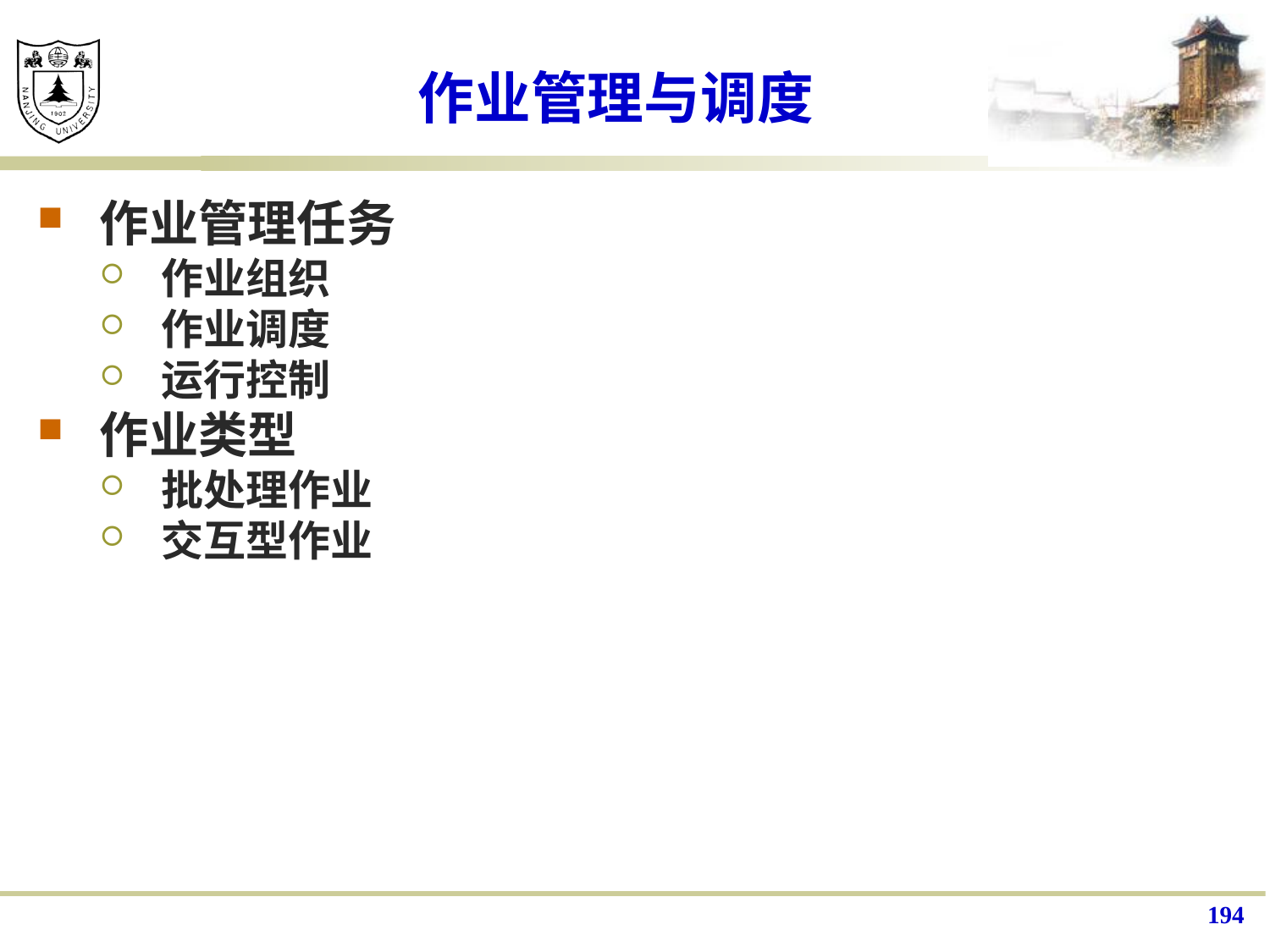

# 作业管理与调度
作业管理任务
作业组织
作业调度
运行控制
作业类型
批处理作业
交互型作业

194